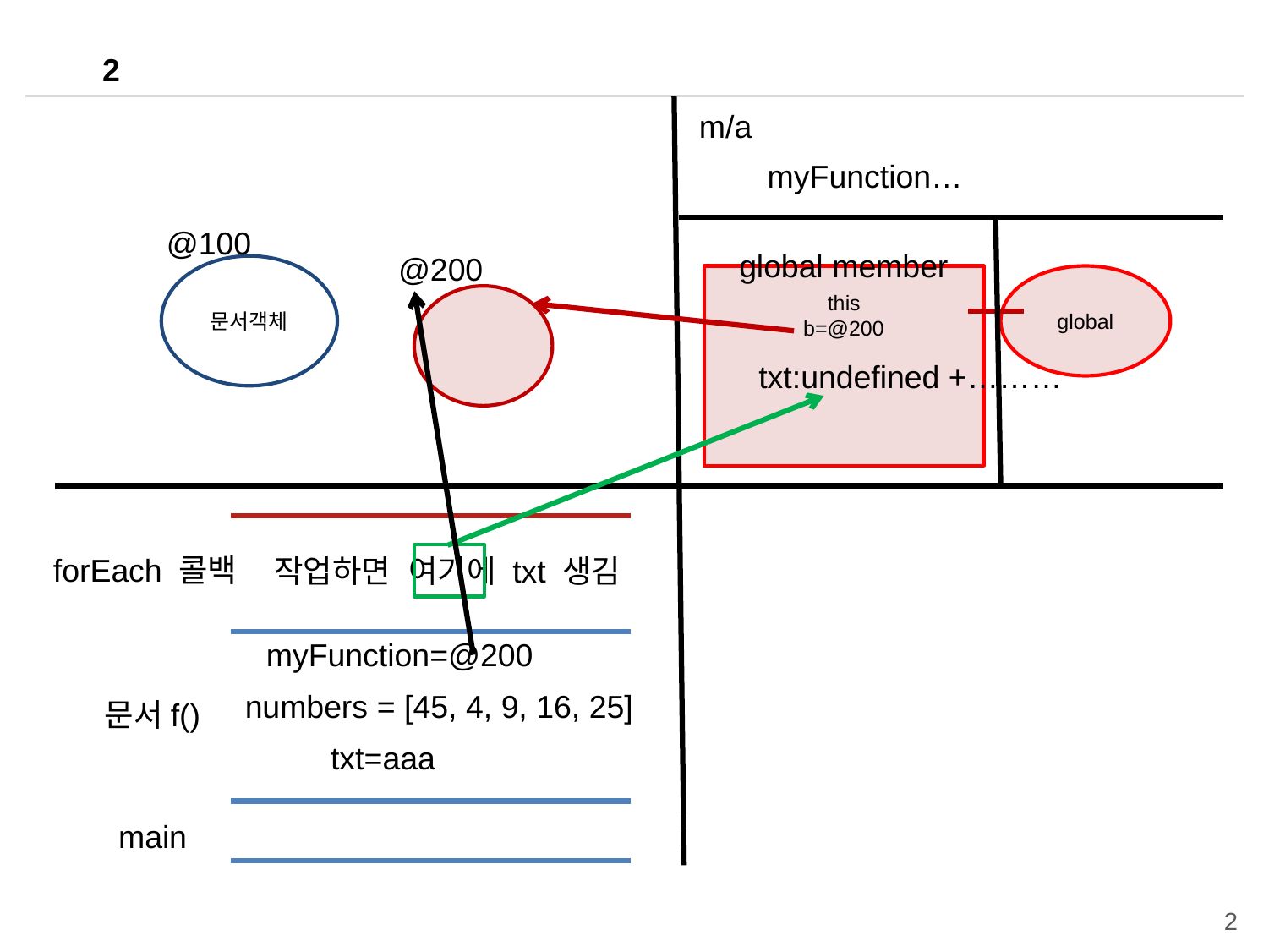

2
m/a
myFunction…
@100
global member
@200
문서객체
this
b=@200

global

txt:undefined +………
forEach 콜백

작업하면  여기에 txt 생김
myFunction=@200
numbers = [45, 4, 9, 16, 25]
문서f()
txt=aaa
main
#
2